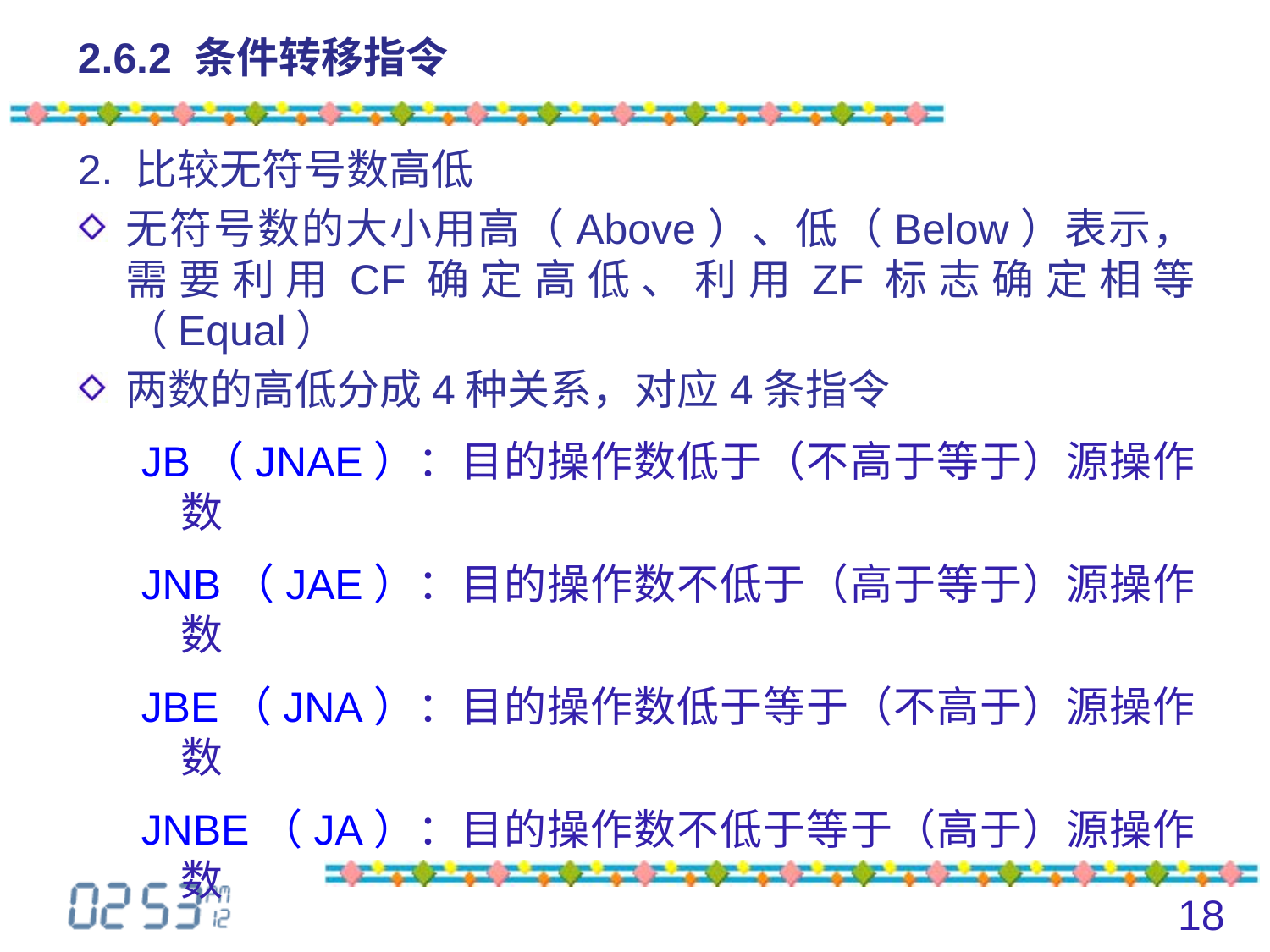

# 2.6.2 条件转移指令
2. 比较无符号数高低
无符号数的大小用高（Above）、低（Below）表示，需要利用CF确定高低、利用ZF标志确定相等（Equal）
两数的高低分成4种关系，对应4条指令
JB（JNAE）：目的操作数低于（不高于等于）源操作数
JNB（JAE）：目的操作数不低于（高于等于）源操作数
JBE（JNA）：目的操作数低于等于（不高于）源操作数
JNBE（JA）：目的操作数不低于等于（高于）源操作数